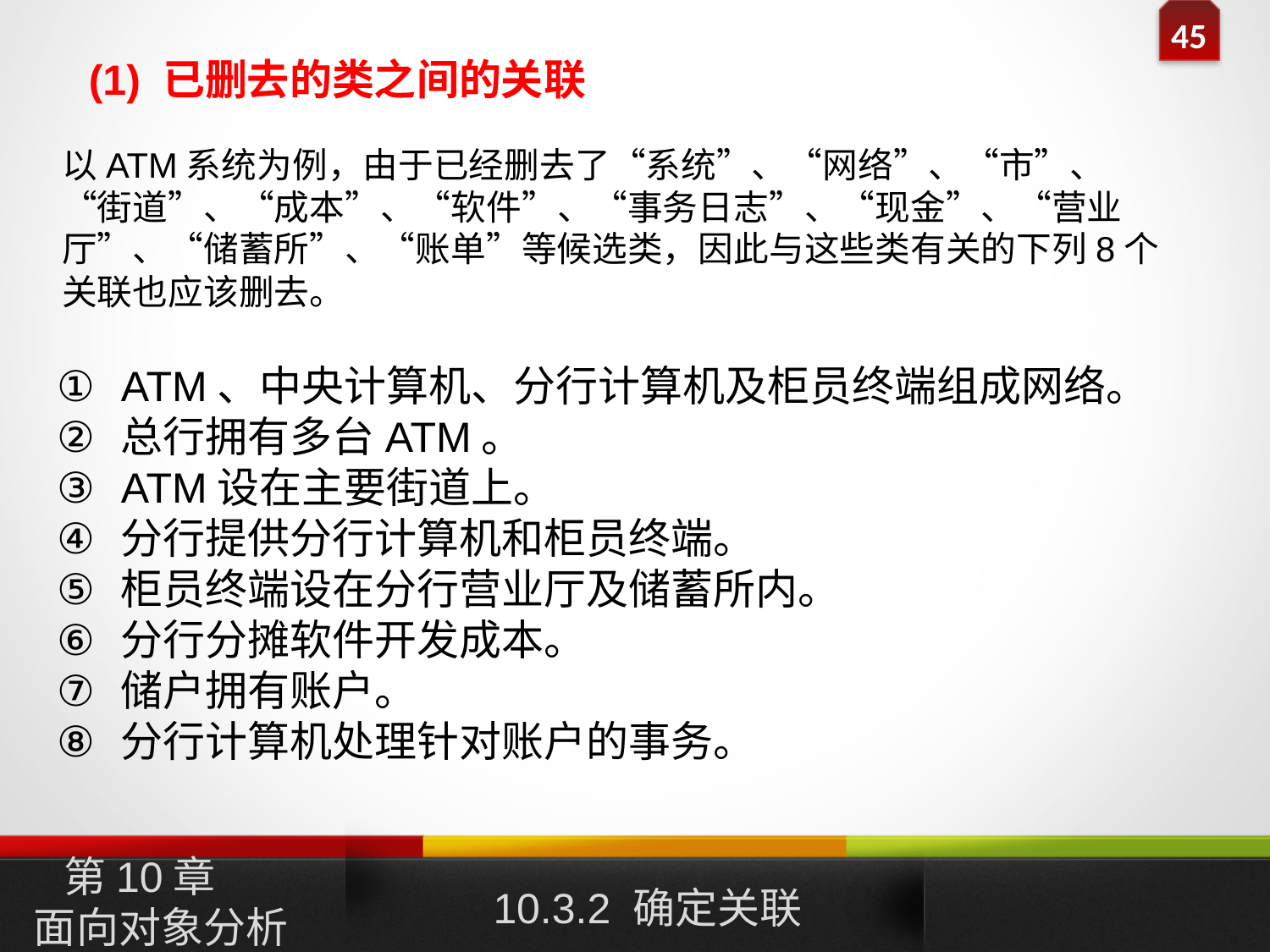

(1) 已删去的类之间的关联

以ATM系统为例，由于已经删去了“系统”、“网络”、“市”、“街道”、“成本”、“软件”、“事务日志”、“现金”、“营业厅”、“储蓄所”、“账单”等候选类，因此与这些类有关的下列8个关联也应该删去。
ATM、中央计算机、分行计算机及柜员终端组成网络。
总行拥有多台ATM。
ATM设在主要街道上。
分行提供分行计算机和柜员终端。
柜员终端设在分行营业厅及储蓄所内。
分行分摊软件开发成本。
储户拥有账户。
分行计算机处理针对账户的事务。
10.3.2 确定关联